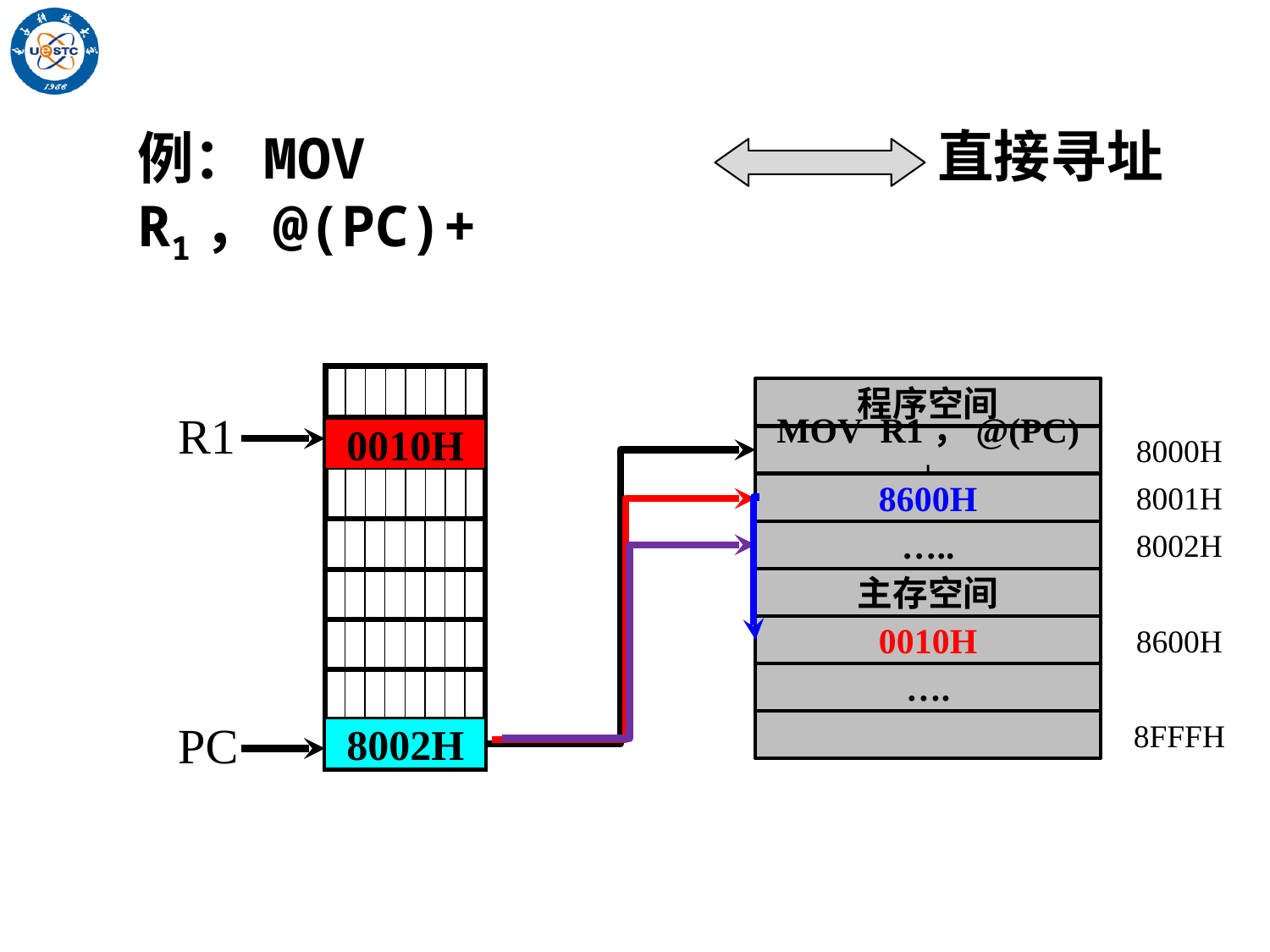

直接寻址
例：MOV  R1，@(PC)+

程序空间

MOV  R1，@(PC)+
8000H
8600H
8001H
…..
8002H
主存空间

0010H
8600H
….

8FFFH
R1
0010H
PC
8000H
8001H
8002H